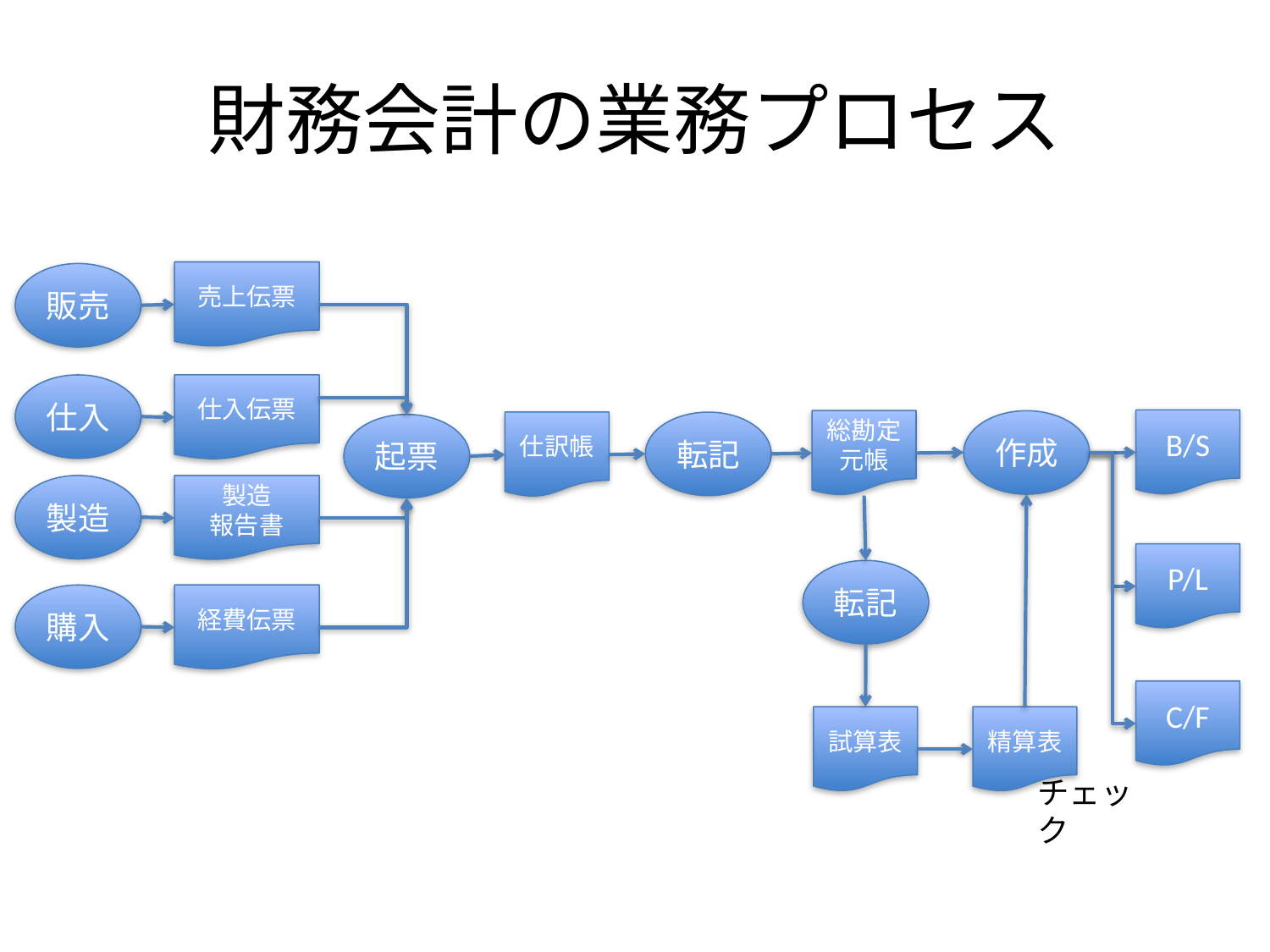

# 財務会計の業務プロセス
売上伝票
販売
仕入
仕入伝票
B/S
総勘定元帳
作成
仕訳帳
転記
起票
製造
製造
報告書
P/L
転記
購入
経費伝票
C/F
試算表
精算表
チェック